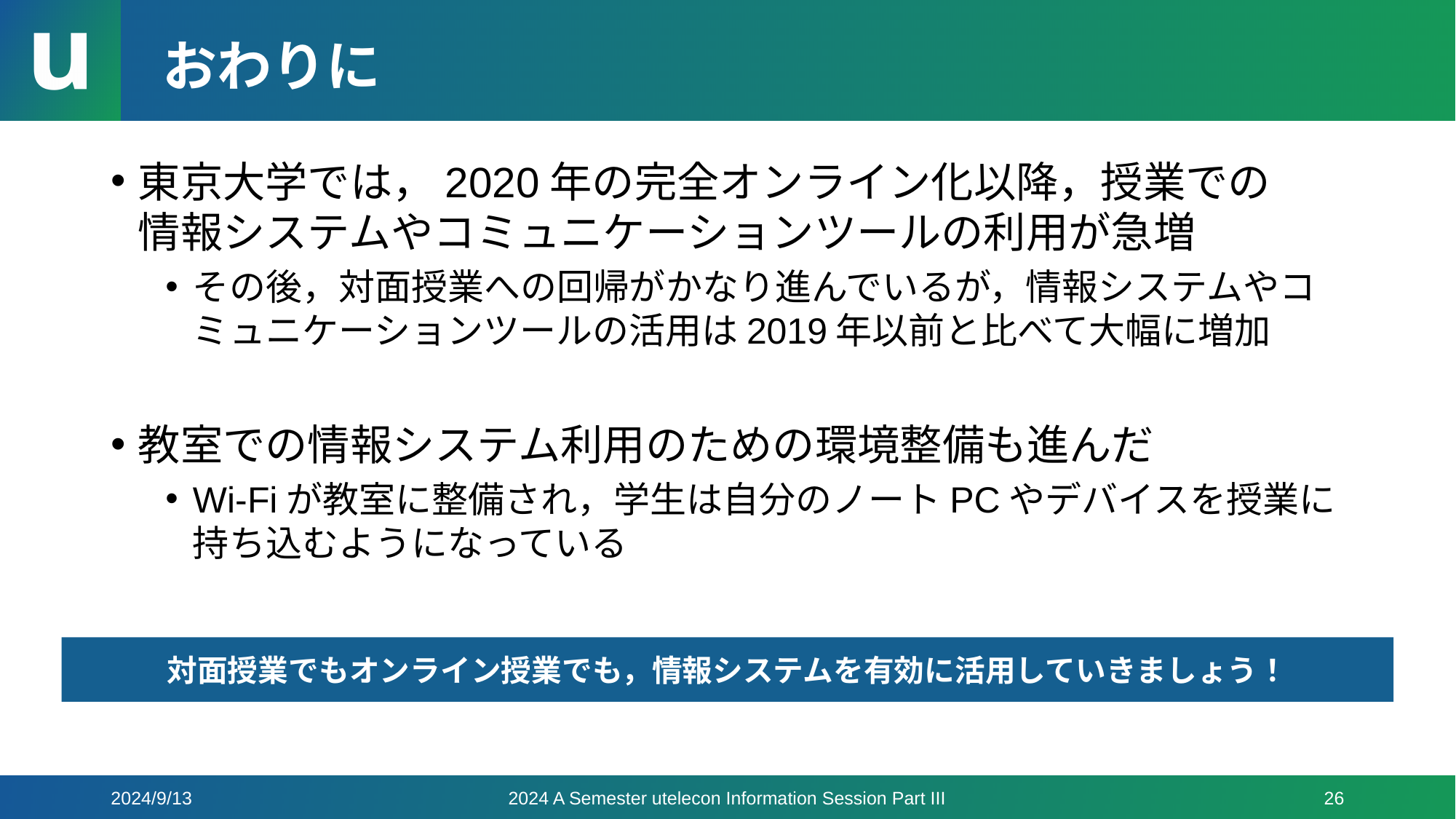

# おわりに
東京大学では，2020年の完全オンライン化以降，授業での
情報システムやコミュニケーションツールの利用が急増
その後，対面授業への回帰がかなり進んでいるが，情報システムやコミュニケーションツールの活用は2019年以前と比べて大幅に増加

教室での情報システム利用のための環境整備も進んだ
Wi-Fiが教室に整備され，学生は自分のノートPCやデバイスを授業に持ち込むようになっている
対面授業でもオンライン授業でも，情報システムを有効に活用していきましょう！
2024/9/13
2024 A Semester utelecon Information Session Part III
26